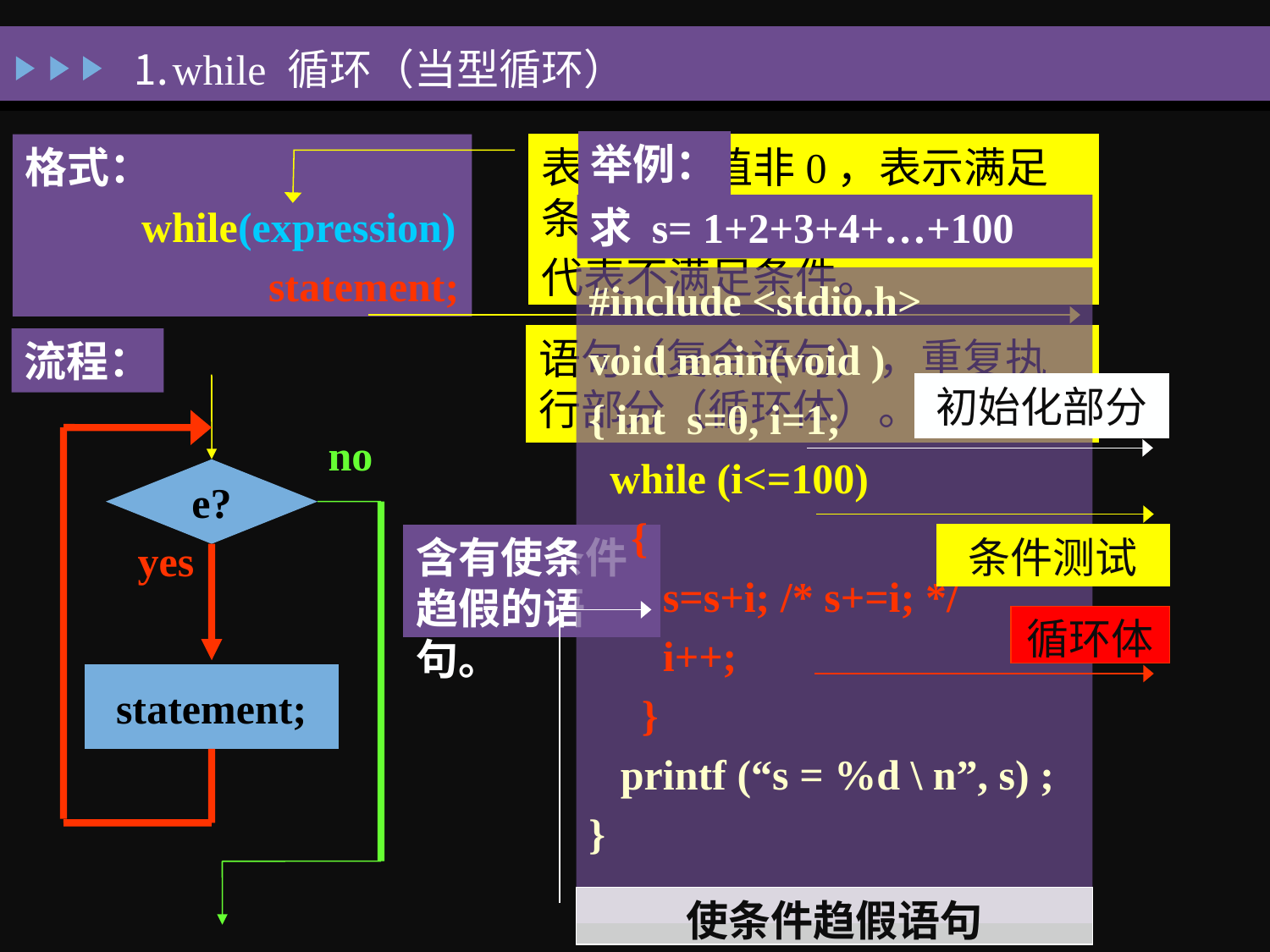

# ⒈while 循环（当型循环）
举例：
格式：
           while(expression)
                       statement;
表达式：值非0，表示满足条件；值为0
代表不满足条件。
求 s= 1+2+3+4+…+100
#include <stdio.h>
void main(void )
{ int  s=0, i=1;
  while (i<=100)
    {
       s=s+i; /* s+=i; */
       i++;
     }
   printf (“s = %d \ n”, s) ;
}

语句（复合语句），重复执行部分（循环体）。
流程：
初始化部分

no

e?

含有使条件趋假的语句。
条件测试
yes

循环体
statement;

使条件趋假语句